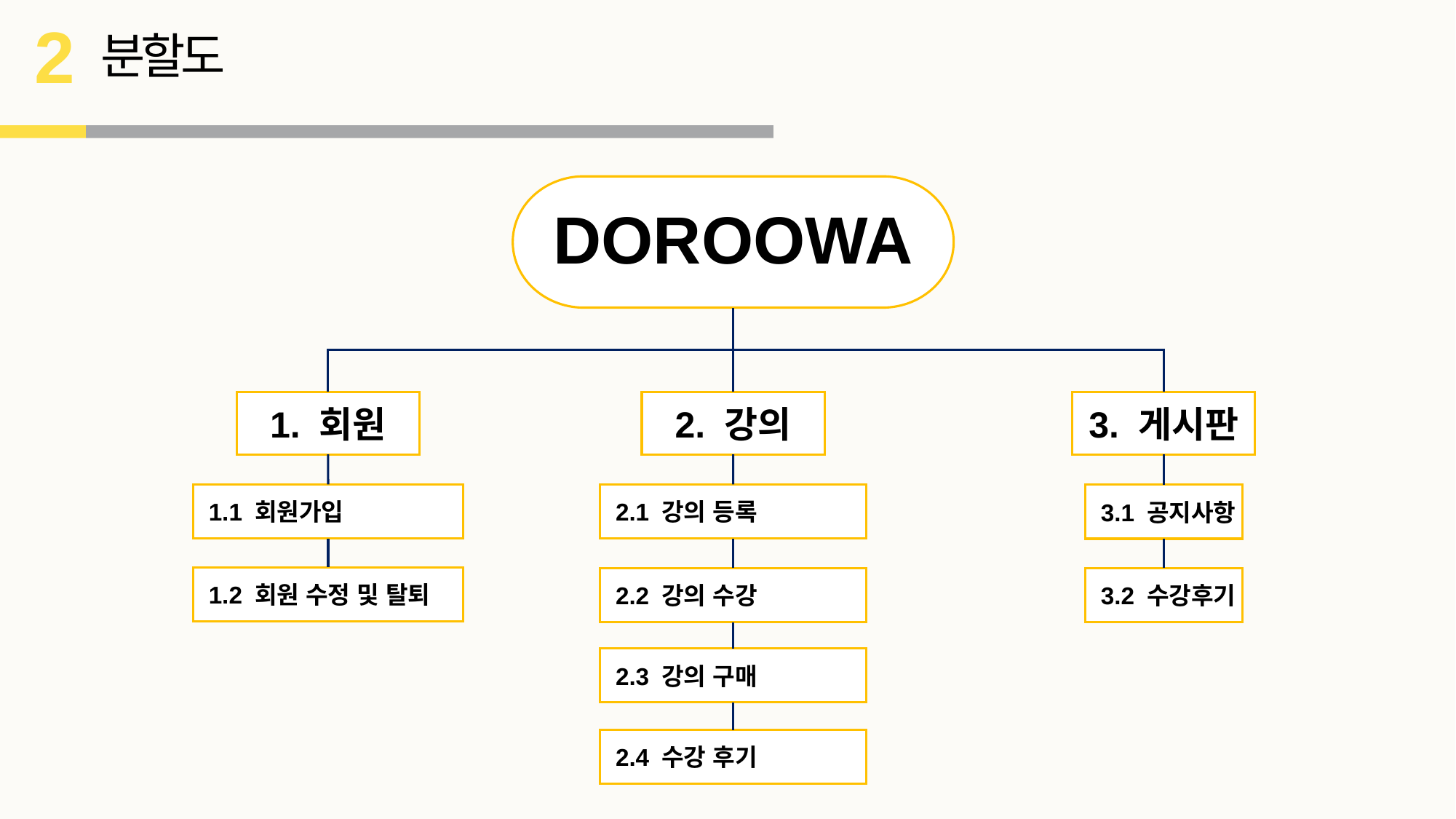

2
분할도

DOROOWA
1. 회원
2. 강의
3. 게시판
  1.1 회원가입
  2.1 강의 등록
  3.1 공지사항
  1.2 회원 수정 및 탈퇴
  2.2 강의 수강
  3.2 수강후기
  2.3 강의 구매
  2.4 수강 후기